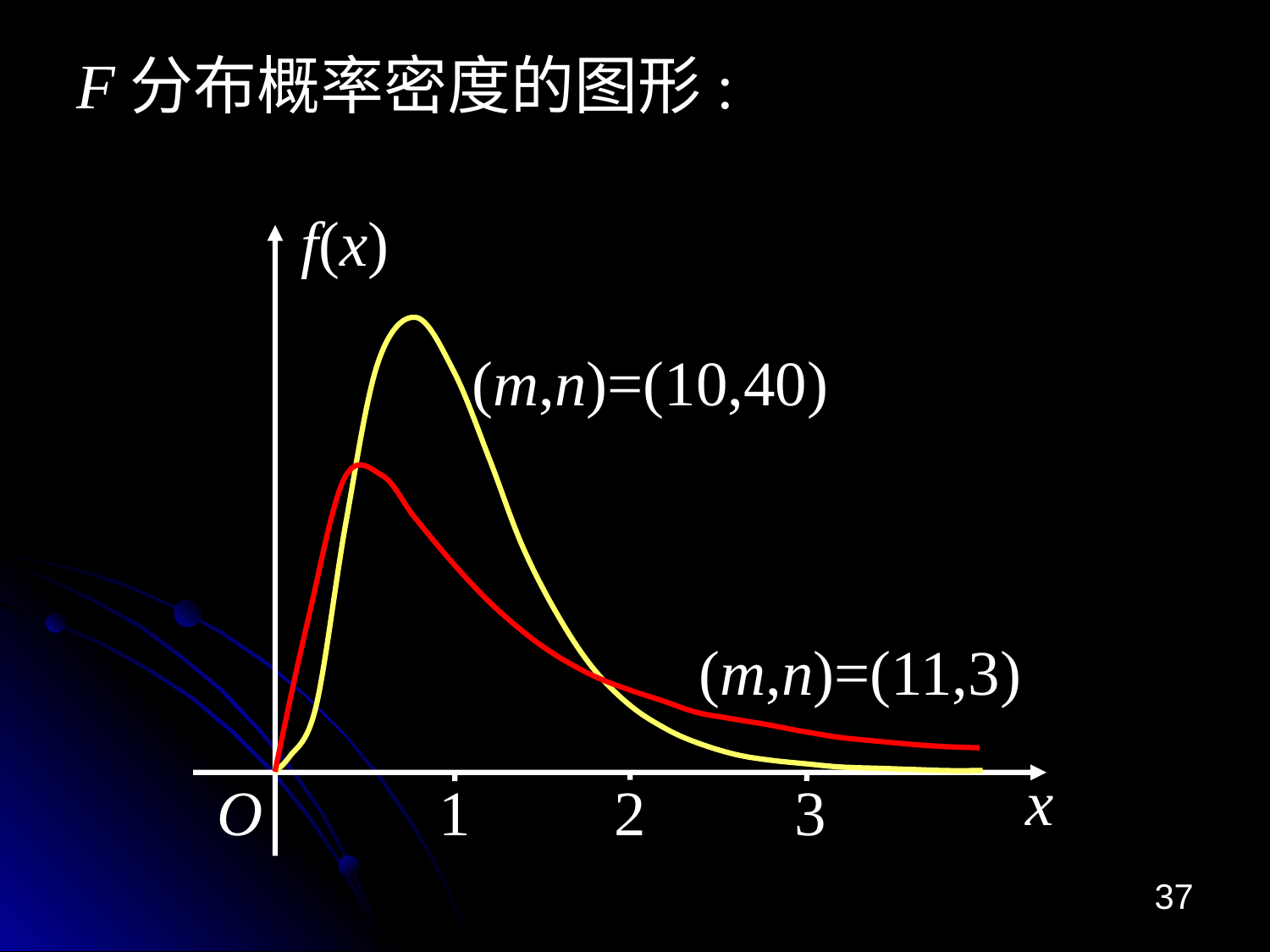

# F分布概率密度的图形:
f(x)

(m,n)=(10,40)

(m,n)=(11,3)
x
O
1
2
3

37